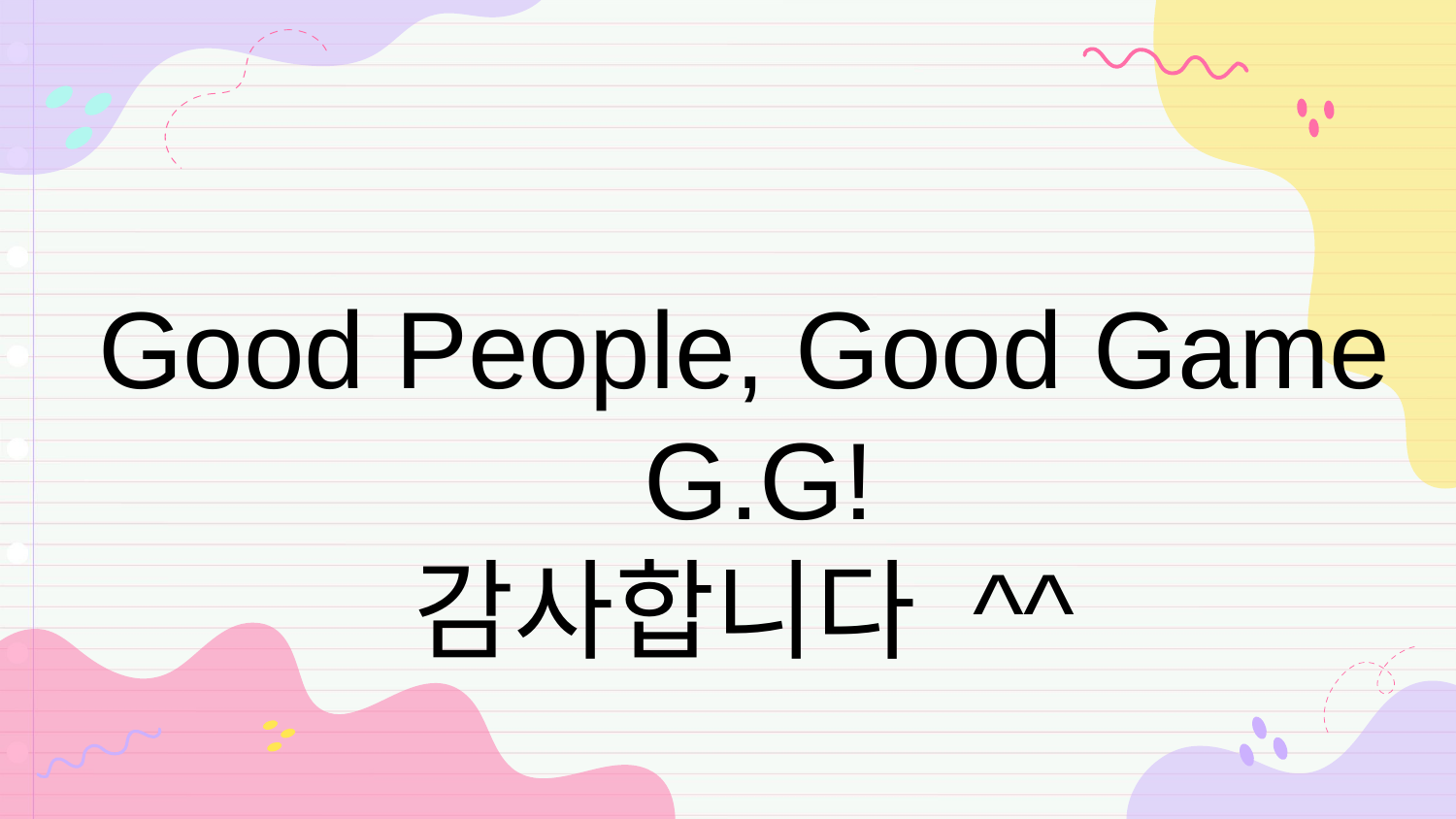

Good People, Good Game
 G.G!
감사합니다 ^^